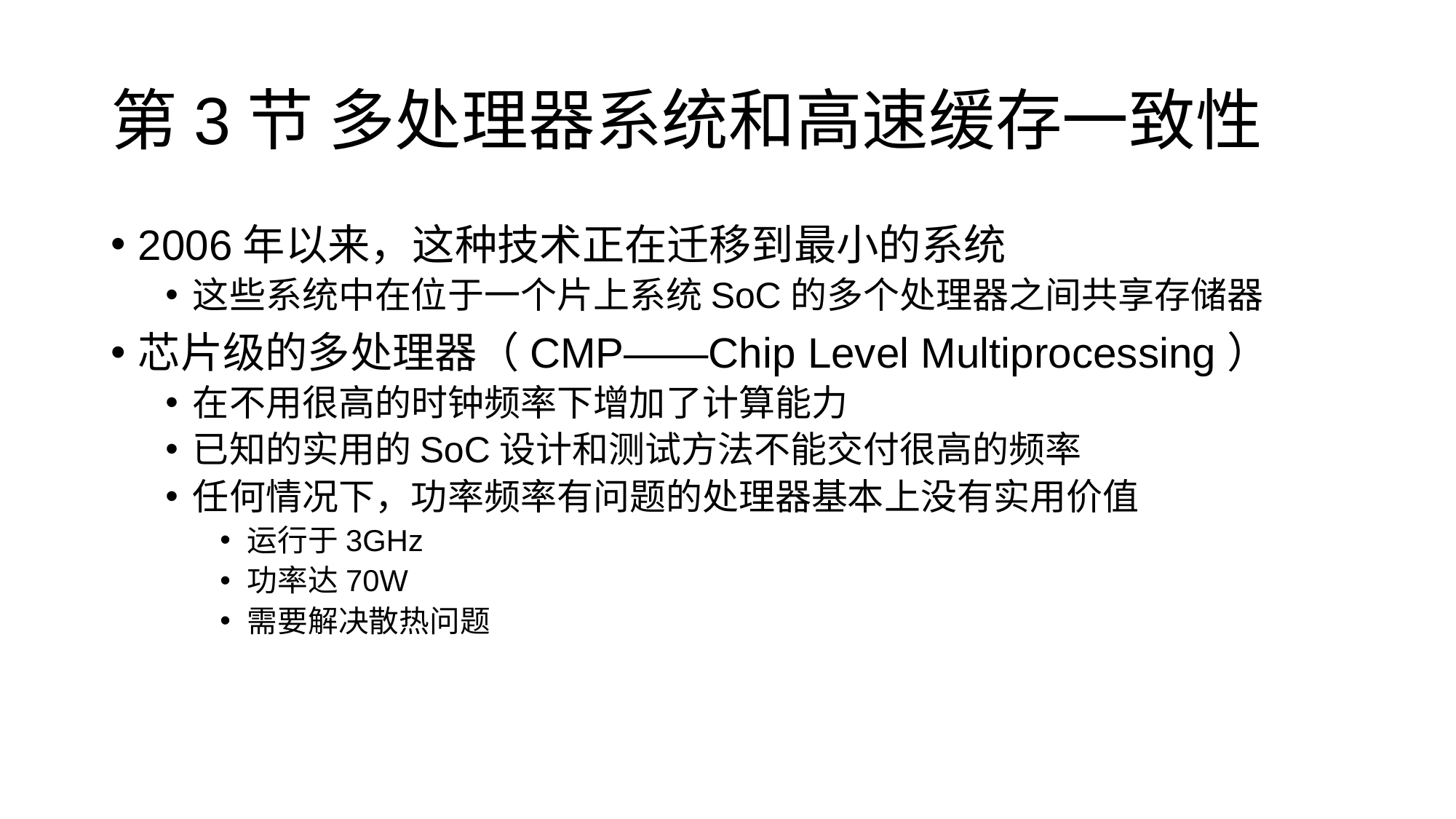

# 第3节 多处理器系统和高速缓存一致性
2006年以来，这种技术正在迁移到最小的系统
这些系统中在位于一个片上系统SoC的多个处理器之间共享存储器
芯片级的多处理器（CMP——Chip Level Multiprocessing）
在不用很高的时钟频率下增加了计算能力
已知的实用的SoC设计和测试方法不能交付很高的频率
任何情况下，功率频率有问题的处理器基本上没有实用价值
运行于3GHz
功率达70W
需要解决散热问题